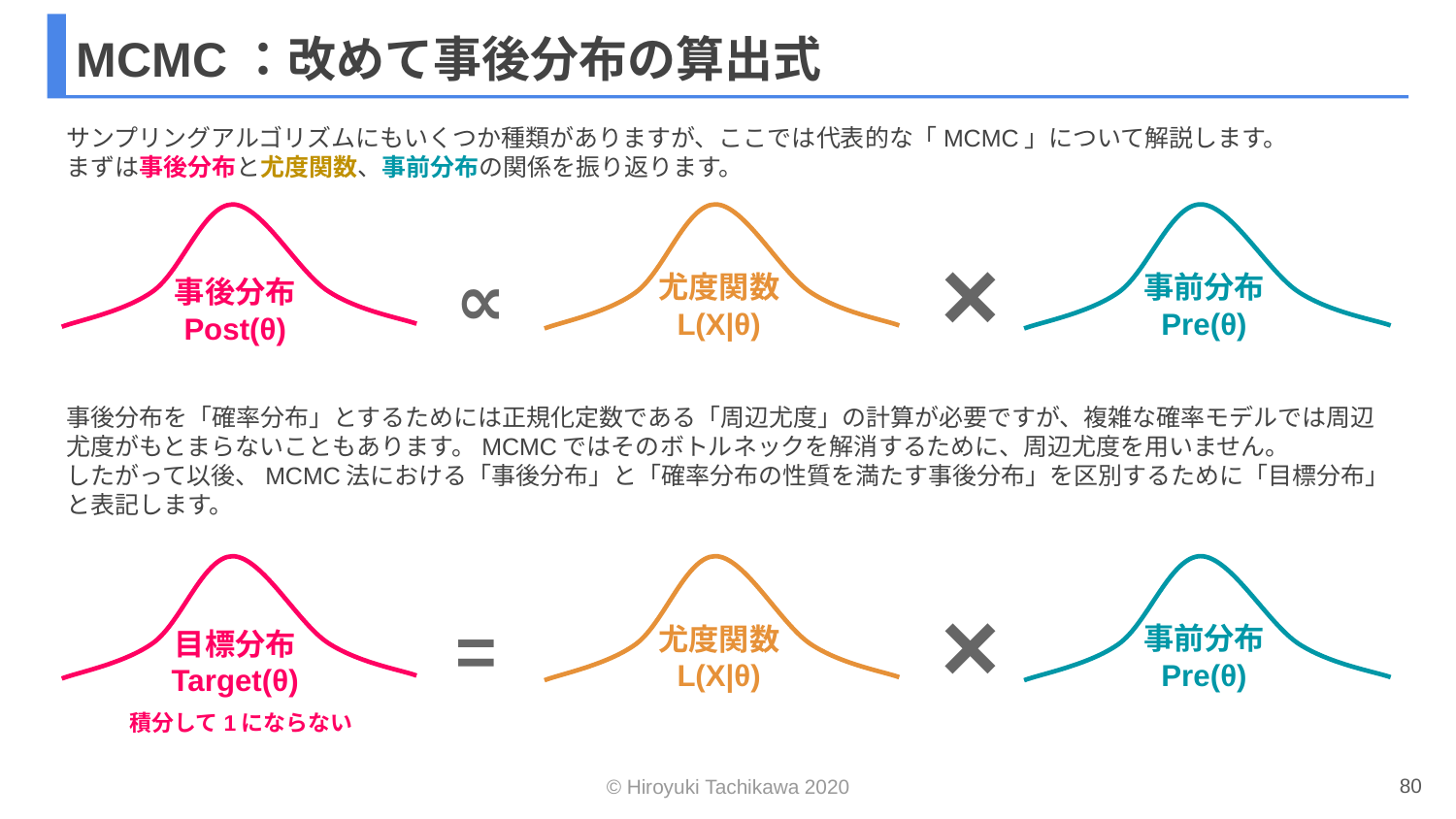

# MCMC：改めて事後分布の算出式
サンプリングアルゴリズムにもいくつか種類がありますが、ここでは代表的な「MCMC」について解説します。
まずは事後分布と尤度関数、事前分布の関係を振り返ります。

×
∝
事前分布
Pre(θ)
尤度関数
L(X|θ)
事後分布
Post(θ)
事後分布を「確率分布」とするためには正規化定数である「周辺尤度」の計算が必要ですが、複雑な確率モデルでは周辺尤度がもとまらないこともあります。MCMCではそのボトルネックを解消するために、周辺尤度を用いません。
したがって以後、MCMC法における「事後分布」と「確率分布の性質を満たす事後分布」を区別するために「目標分布」と表記します。

×
=
事前分布
Pre(θ)
尤度関数
L(X|θ)
目標分布
Target(θ)
積分して1にならない
80